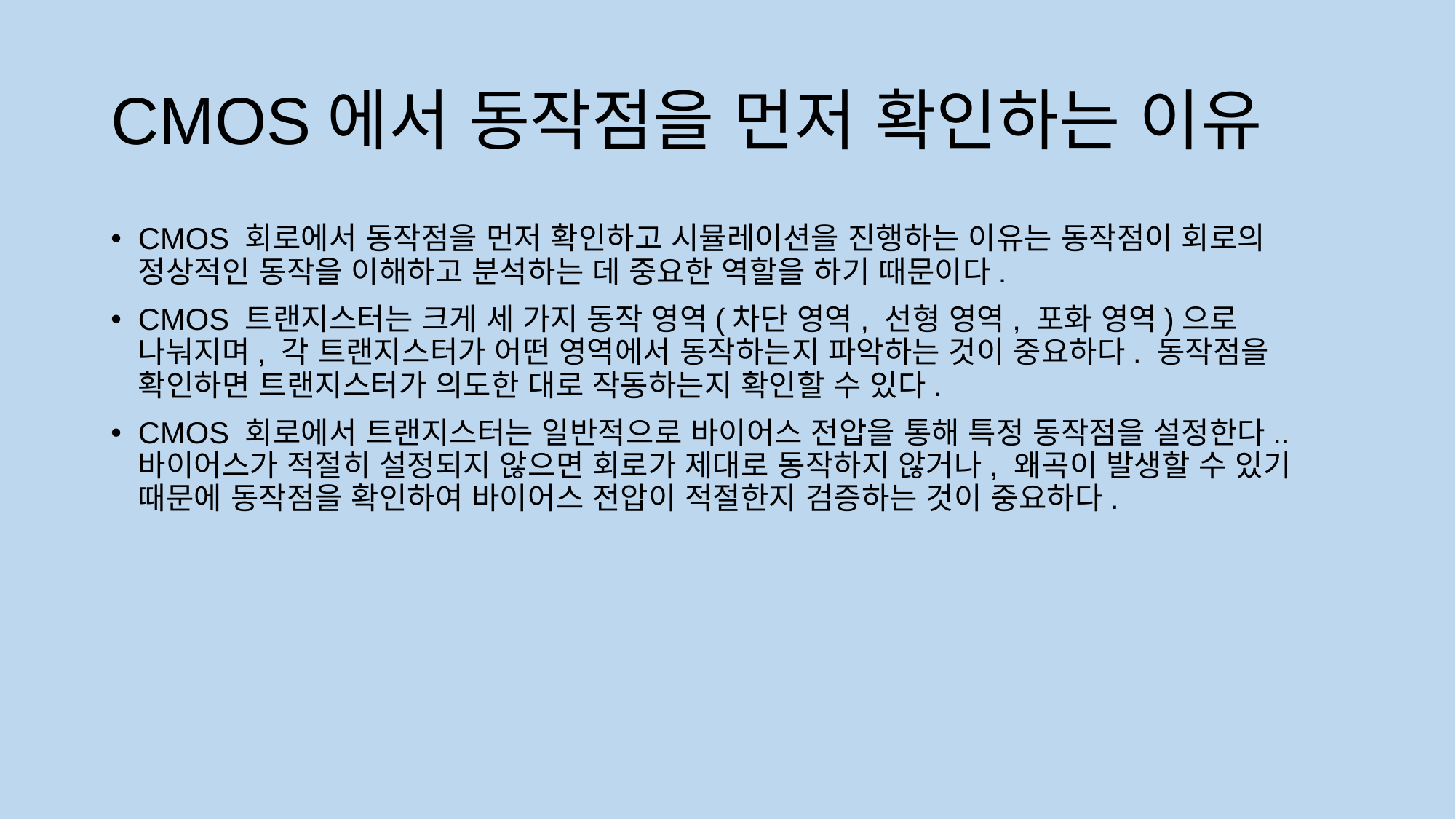

# CMOS에서 동작점을 먼저 확인하는 이유
CMOS 회로에서 동작점을 먼저 확인하고 시뮬레이션을 진행하는 이유는 동작점이 회로의 정상적인 동작을 이해하고 분석하는 데 중요한 역할을 하기 때문이다.
CMOS 트랜지스터는 크게 세 가지 동작 영역(차단 영역, 선형 영역, 포화 영역)으로 나눠지며, 각 트랜지스터가 어떤 영역에서 동작하는지 파악하는 것이 중요하다. 동작점을 확인하면 트랜지스터가 의도한 대로 작동하는지 확인할 수 있다.
CMOS 회로에서 트랜지스터는 일반적으로 바이어스 전압을 통해 특정 동작점을 설정한다.. 바이어스가 적절히 설정되지 않으면 회로가 제대로 동작하지 않거나, 왜곡이 발생할 수 있기 때문에 동작점을 확인하여 바이어스 전압이 적절한지 검증하는 것이 중요하다.